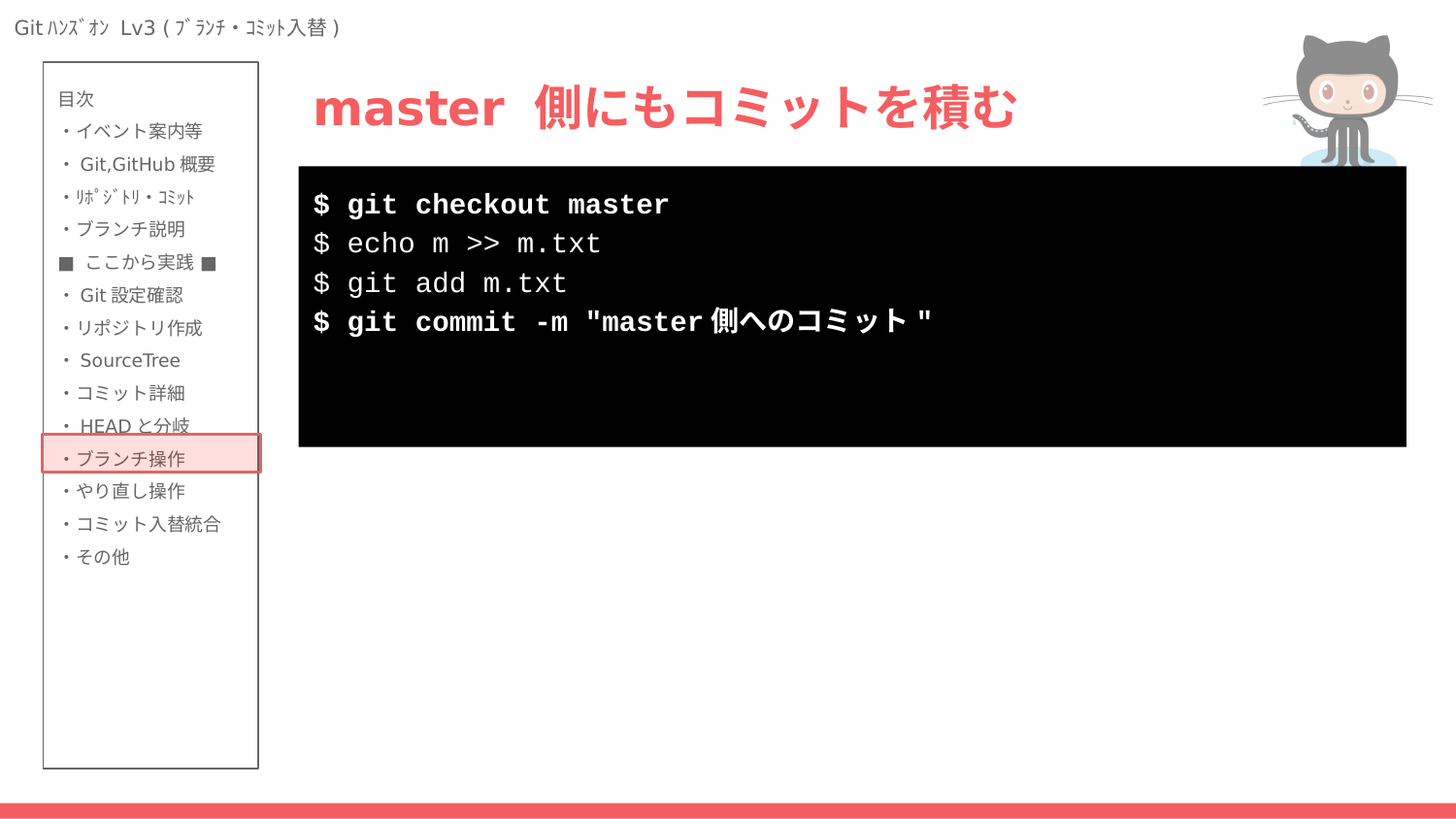

# master 側にもコミットを積む
$ git checkout master
$ echo m >> m.txt
$ git add m.txt
$ git commit -m "master側へのコミット"